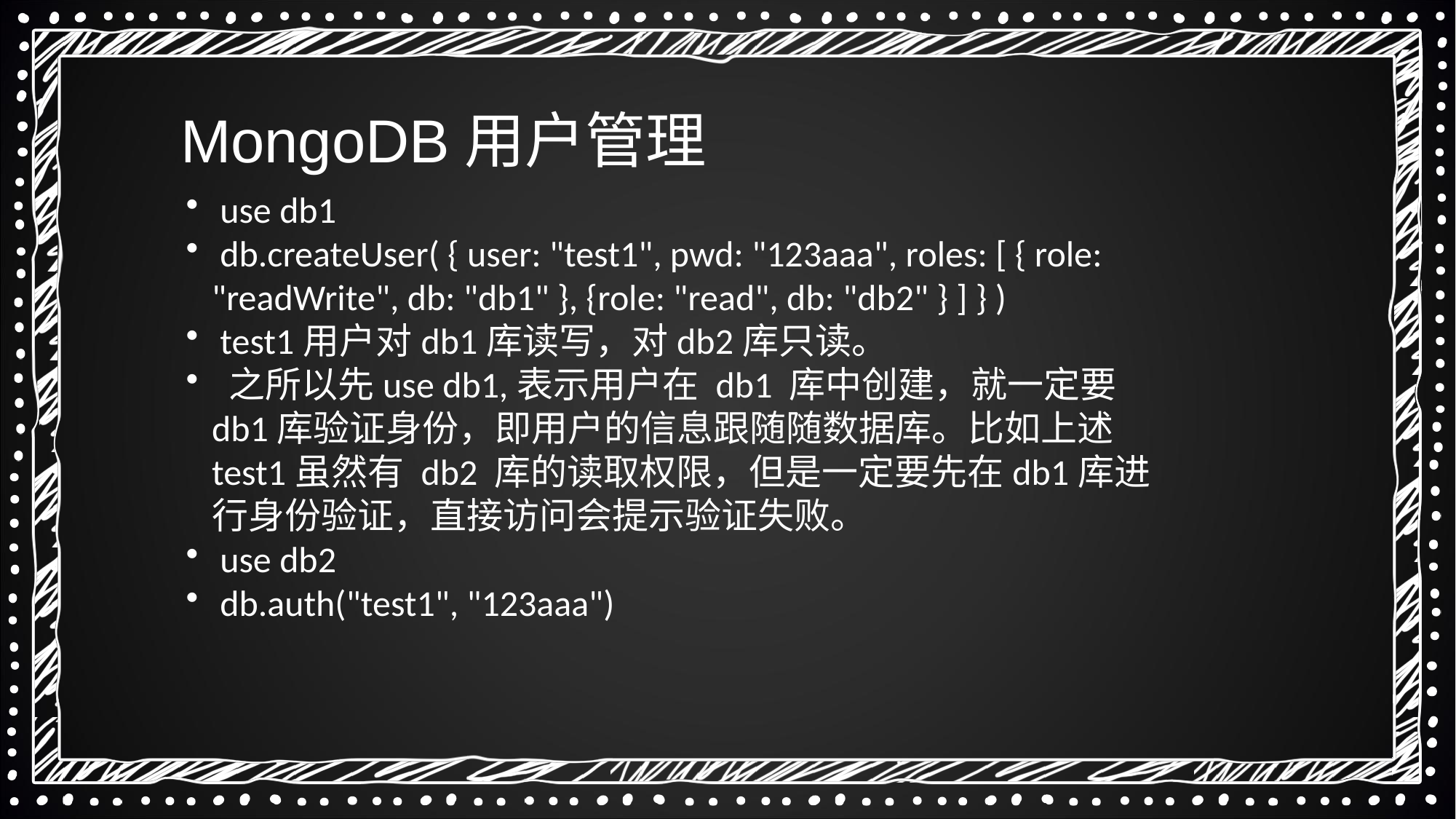

MongoDB用户管理
 use db1
 db.createUser( { user: "test1", pwd: "123aaa", roles: [ { role: "readWrite", db: "db1" }, {role: "read", db: "db2" } ] } )
 test1用户对db1库读写，对db2库只读。
 之所以先use db1,表示用户在 db1 库中创建，就一定要db1库验证身份，即用户的信息跟随随数据库。比如上述 test1虽然有 db2 库的读取权限，但是一定要先在db1库进行身份验证，直接访问会提示验证失败。
 use db2
 db.auth("test1", "123aaa")